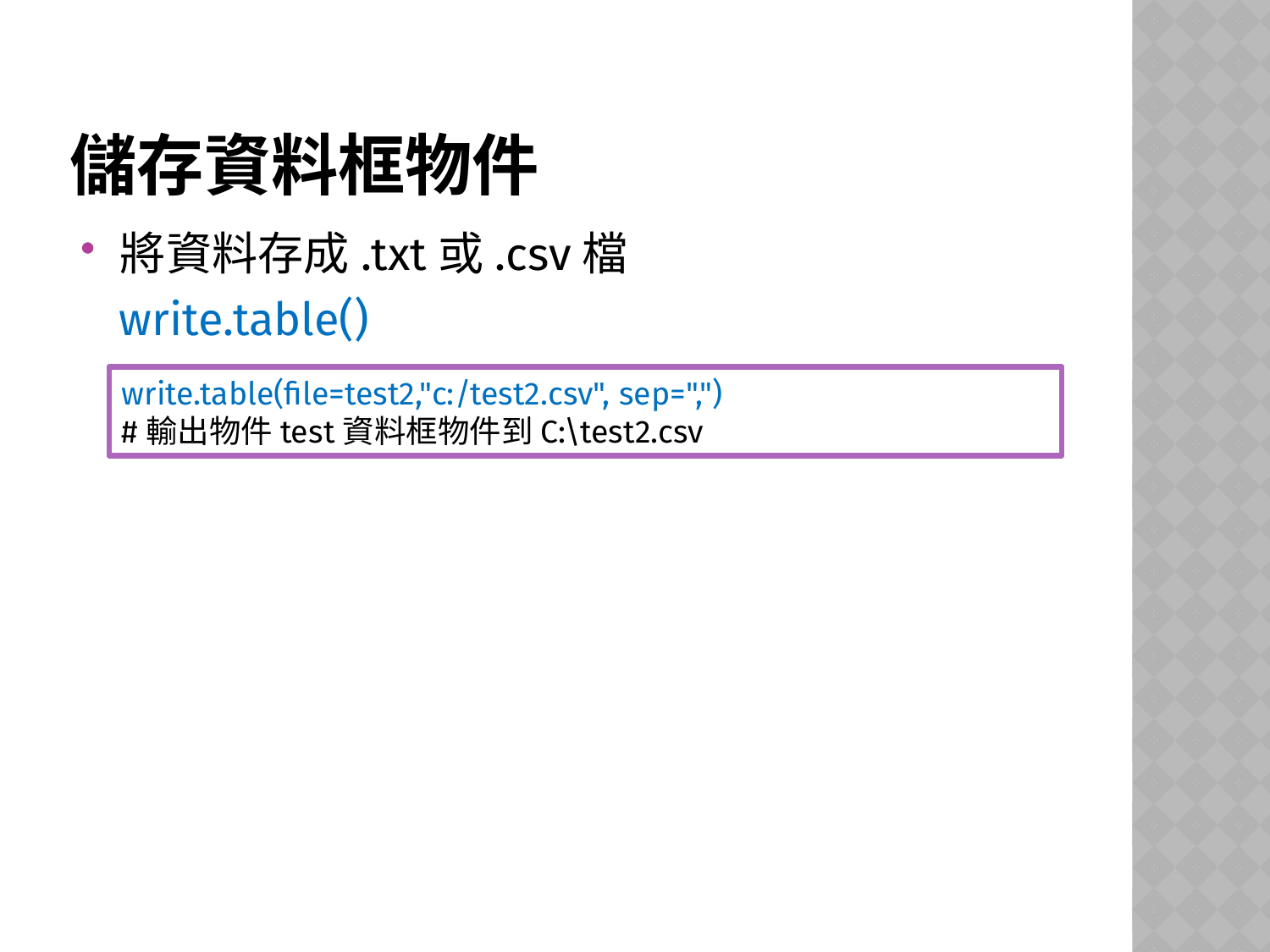

# 儲存資料框物件
將資料存成.txt或.csv檔
   write.table()
write.table(file=test2,"c:/test2.csv", sep=",")
#輸出物件test資料框物件到C:\test2.csv